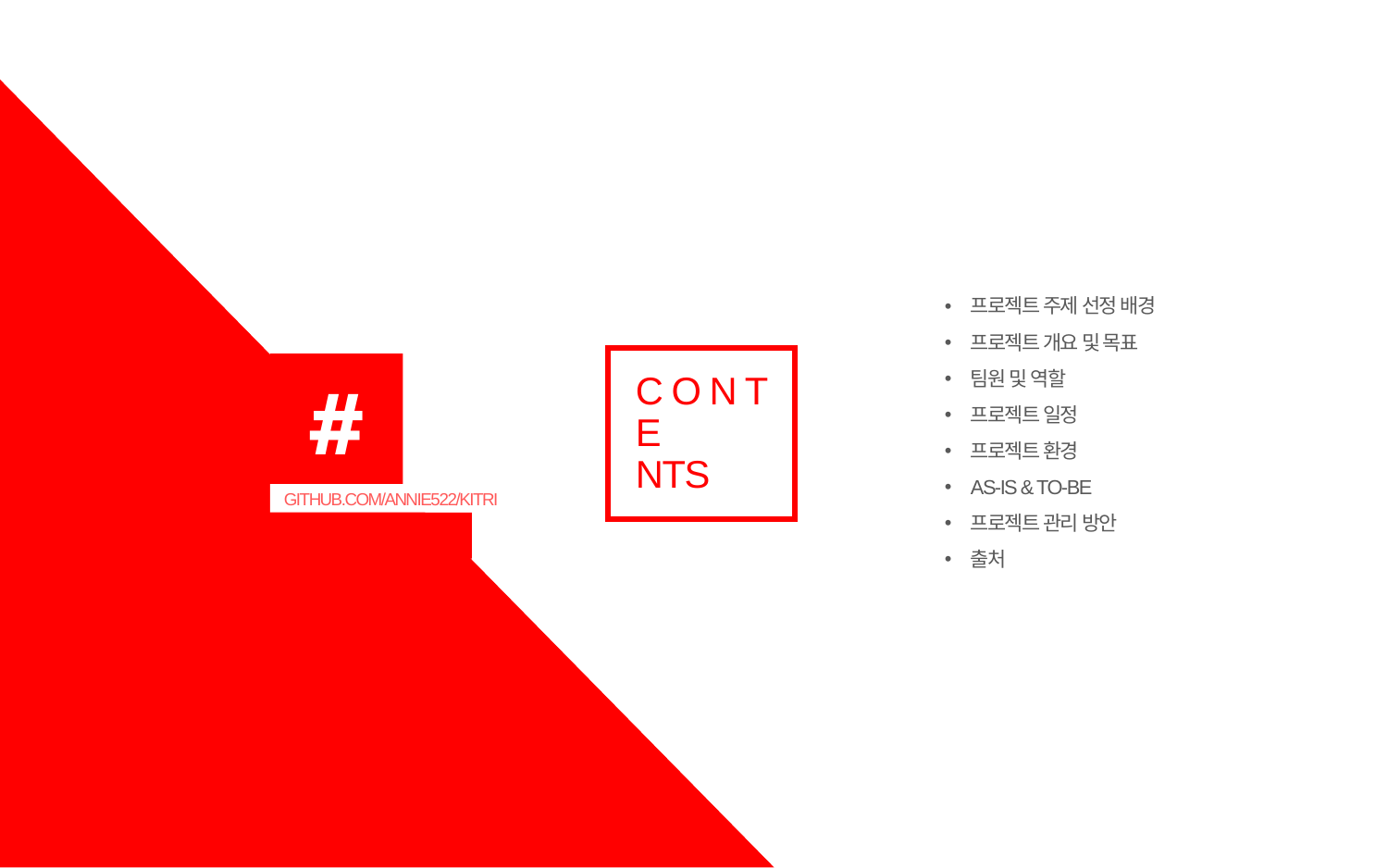

프로젝트 주제 선정 배경
프로젝트 개요 및 목표
팀원 및 역할
프로젝트 일정
프로젝트 환경
AS-IS & TO-BE
프로젝트 관리 방안
출처
# C O N T E NTS
GITHUB.COM/ANNIE522/KITRI
2